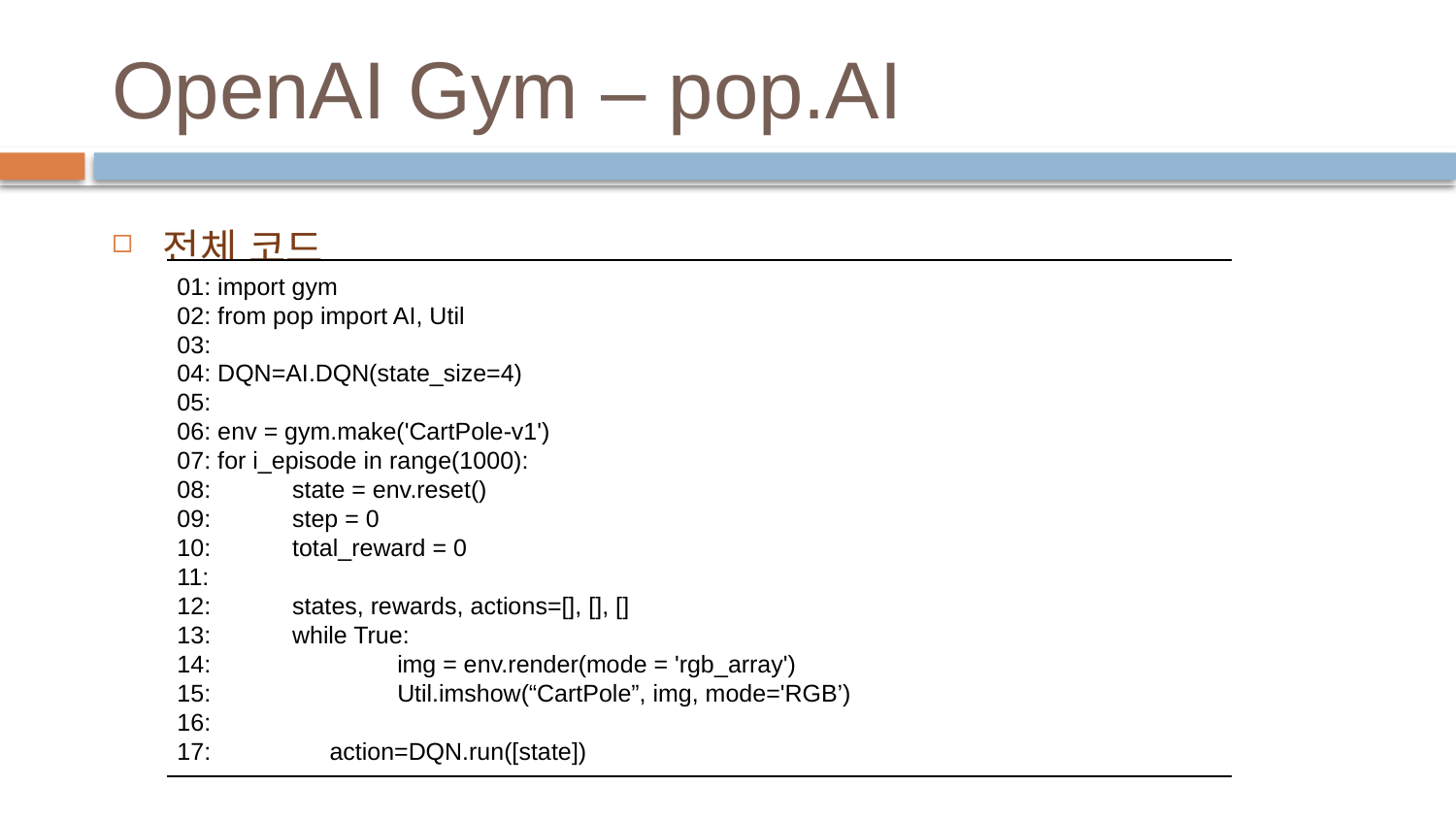

# OpenAI Gym – pop.AI
전체 코드
| 01: import gym 02: from pop import AI, Util 03: 04: DQN=AI.DQN(state\_size=4) 05: 06: env = gym.make('CartPole-v1') 07: for i\_episode in range(1000): 08: state = env.reset() 09: step = 0 10: total\_reward = 0 11: 12: states, rewards, actions=[], [], [] 13: while True: 14: img = env.render(mode = 'rgb\_array') 15: Util.imshow(“CartPole”, img, mode='RGB’) 16: 17: action=DQN.run([state]) |
| --- |